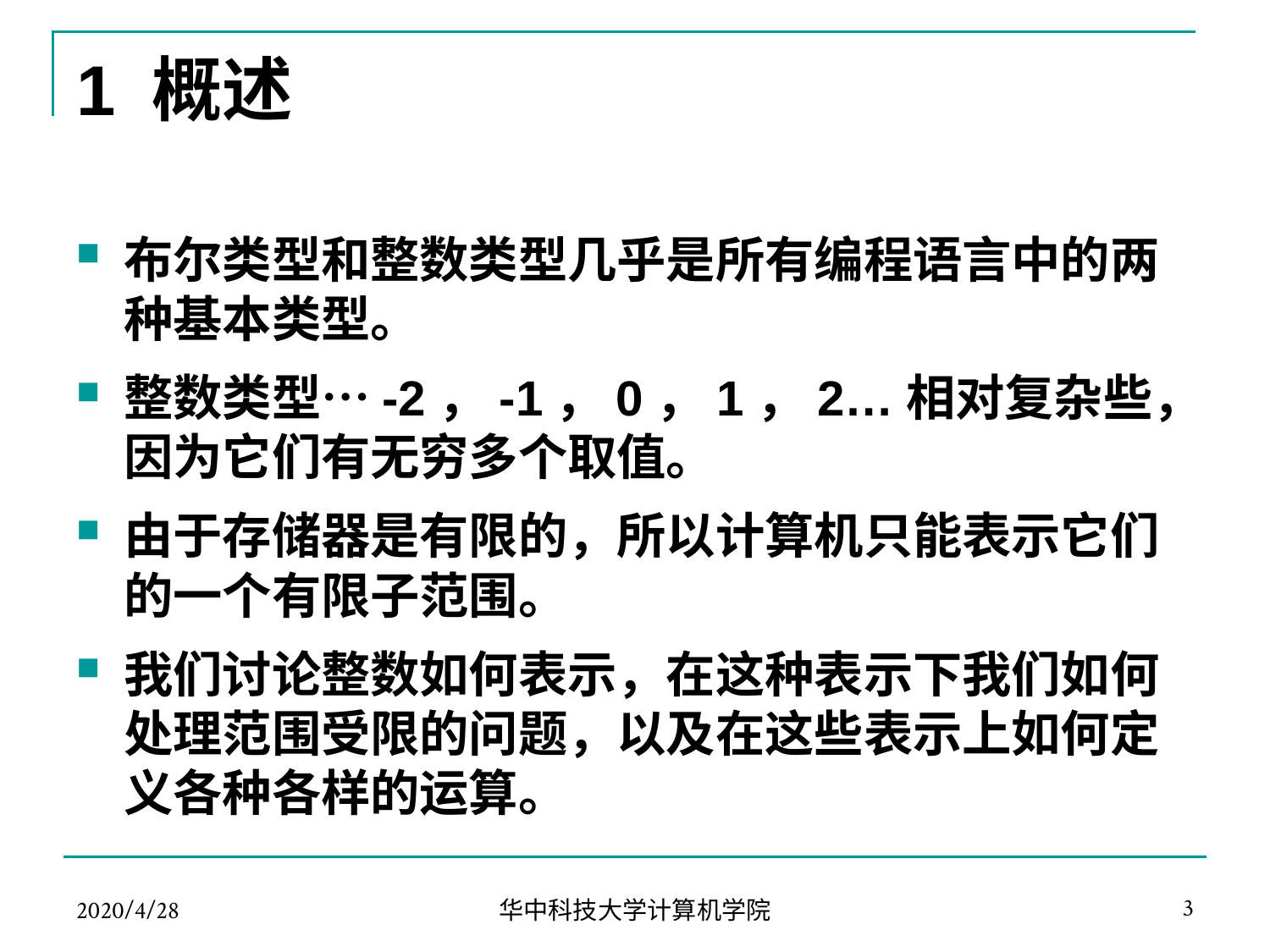

# 1 概述
布尔类型和整数类型几乎是所有编程语言中的两种基本类型。
整数类型…-2，-1，0，1，2…相对复杂些，因为它们有无穷多个取值。
由于存储器是有限的，所以计算机只能表示它们的一个有限子范围。
我们讨论整数如何表示，在这种表示下我们如何处理范围受限的问题，以及在这些表示上如何定义各种各样的运算。
2020/4/28
3
华中科技大学计算机学院